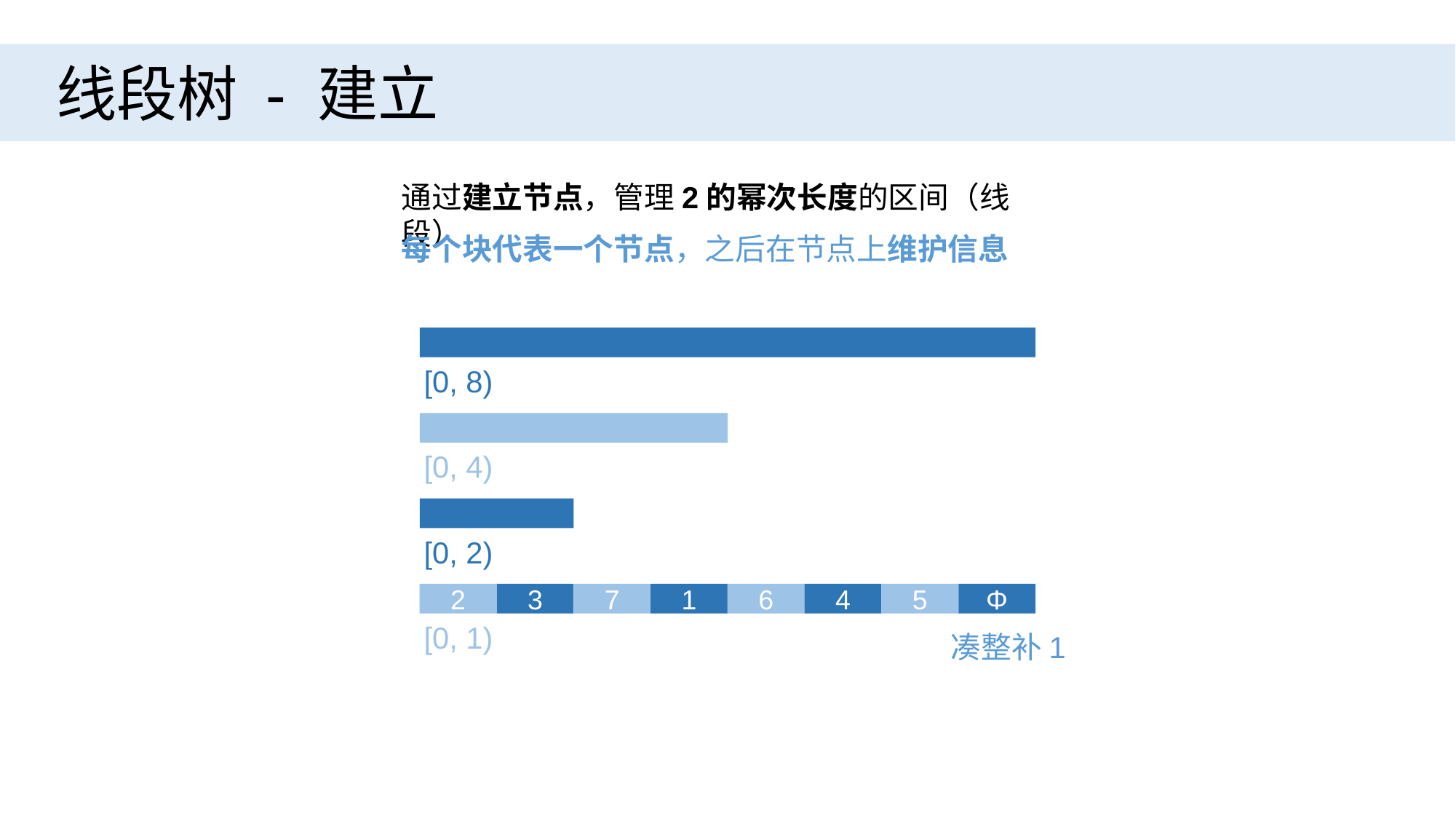

线段树 - 建立
通过建立节点，管理2的幂次长度的区间（线段）
每个块代表一个节点，之后在节点上维护信息

[0, 8)

[0, 4)

[0, 2)
3
1
2
7
4
Φ
6
5
[0, 1)
凑整补1